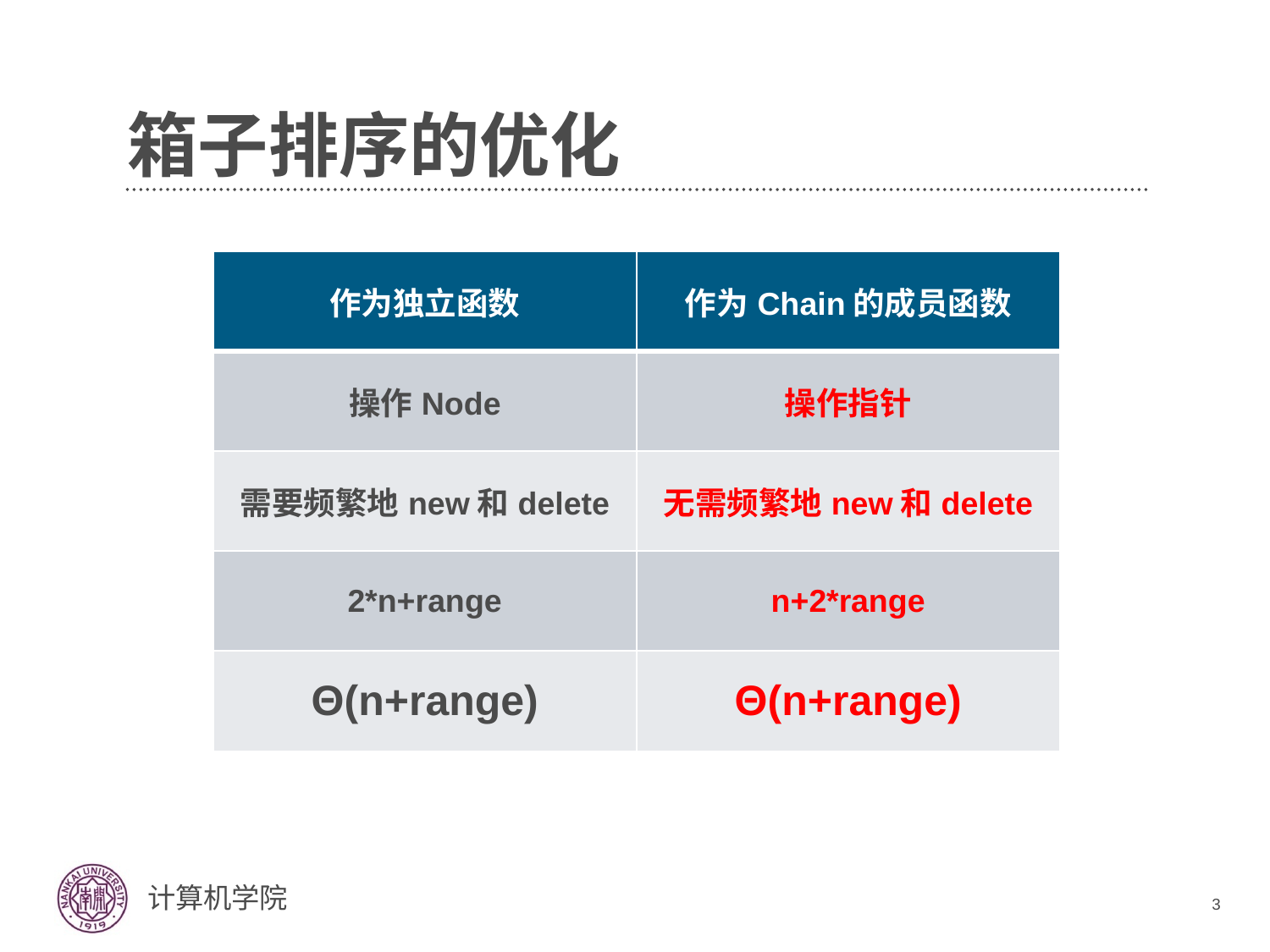

# 箱子排序的优化
| 作为独立函数 | 作为Chain的成员函数 |
| --- | --- |
| 操作Node | 操作指针 |
| 需要频繁地new和delete | 无需频繁地new和delete |
| 2\*n+range | n+2\*range |
| Θ(n+range) | Θ(n+range) |
3